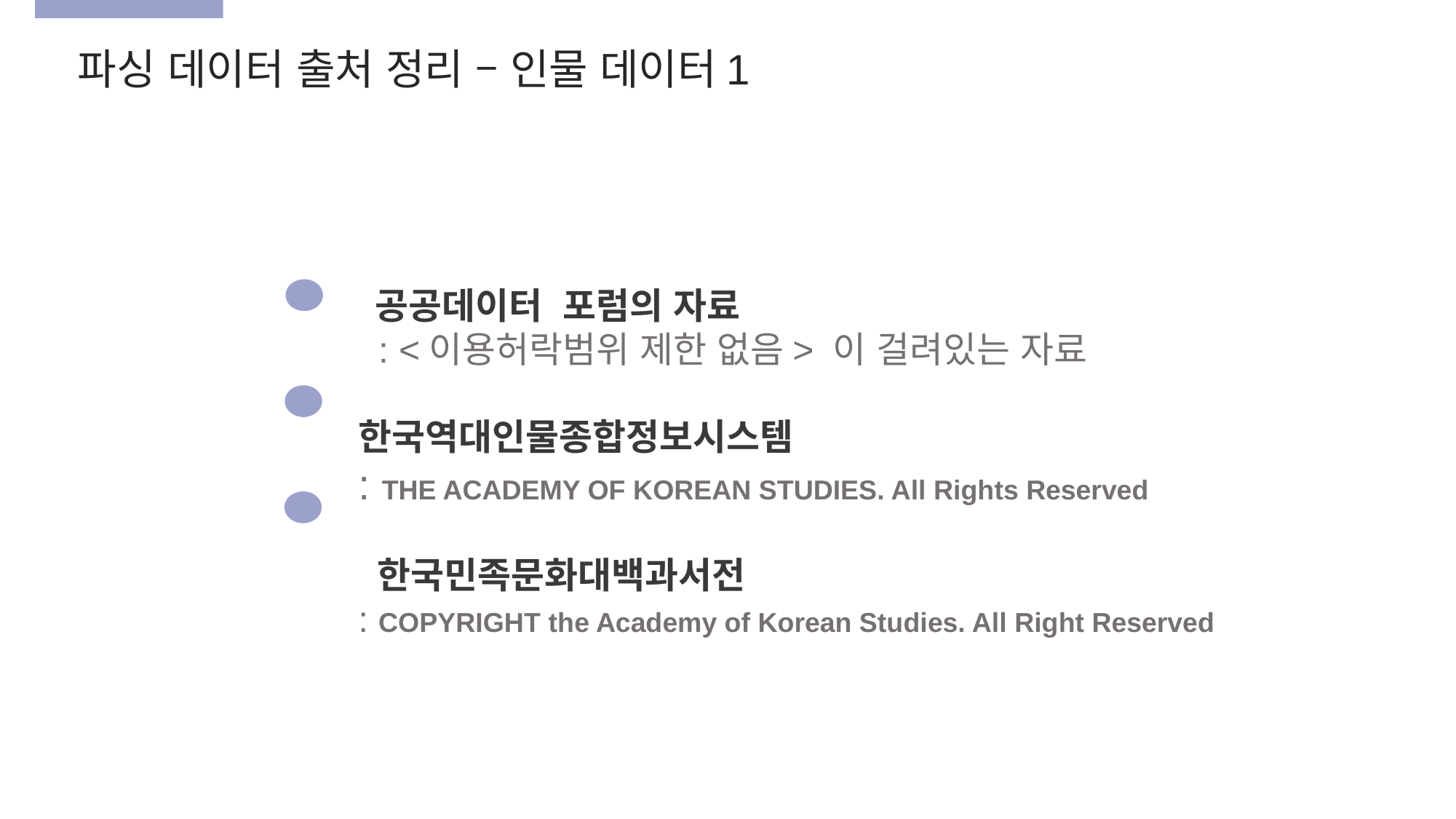

파싱 데이터 출처 정리 – 인물 데이터1
 공공데이터  포럼의 자료
  : <이용허락범위 제한 없음> 이 걸려있는 자료
한국역대인물종합정보시스템
: THE ACADEMY OF KOREAN STUDIES. All Rights Reserved
 한국민족문화대백과서전
: Copyright the Academy of Korean Studies. All Right Reserved